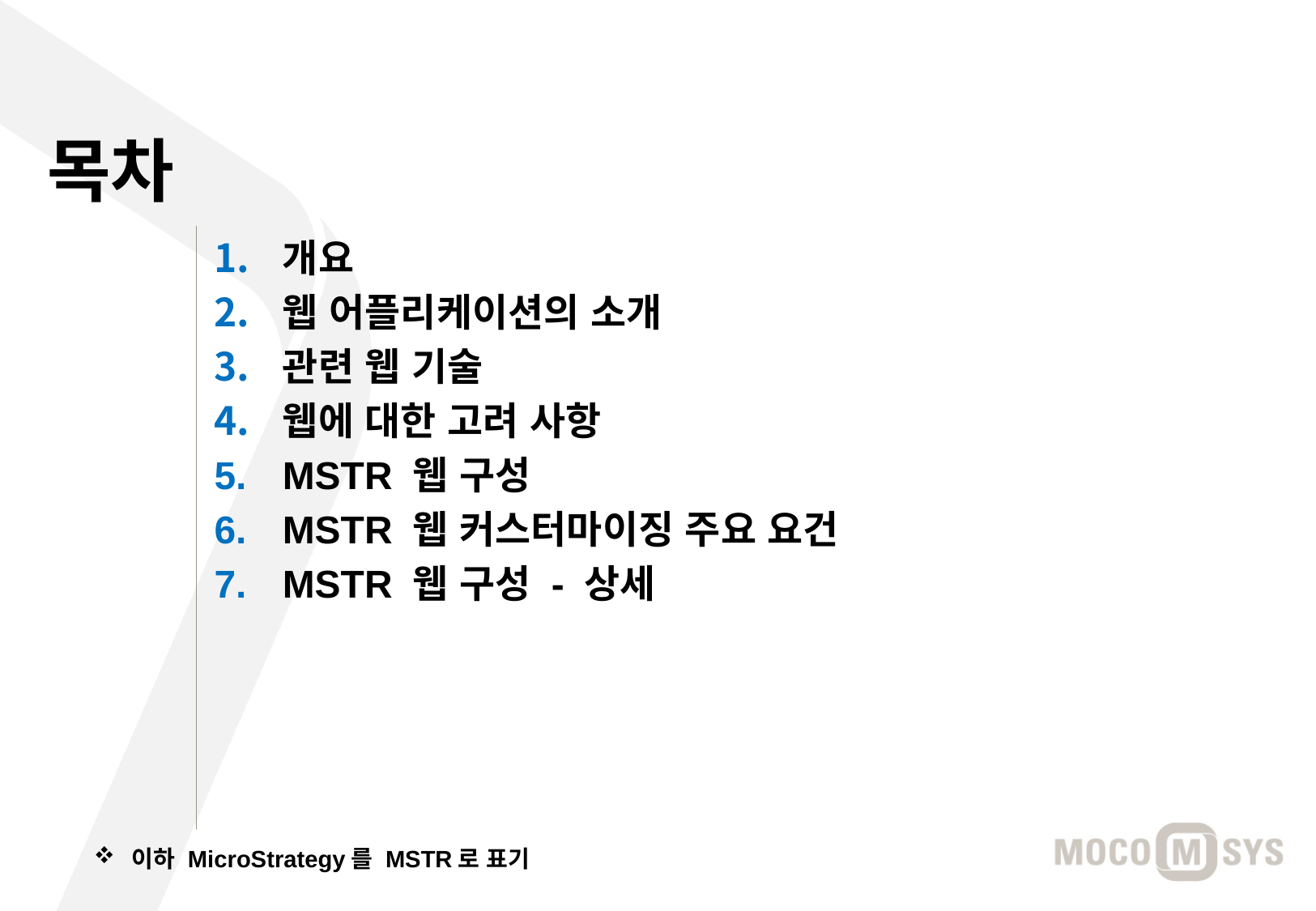

개요
웹 어플리케이션의 소개
관련 웹 기술
웹에 대한 고려 사항
MSTR 웹 구성
MSTR 웹 커스터마이징 주요 요건
MSTR 웹 구성 - 상세
이하 MicroStrategy를 MSTR로 표기